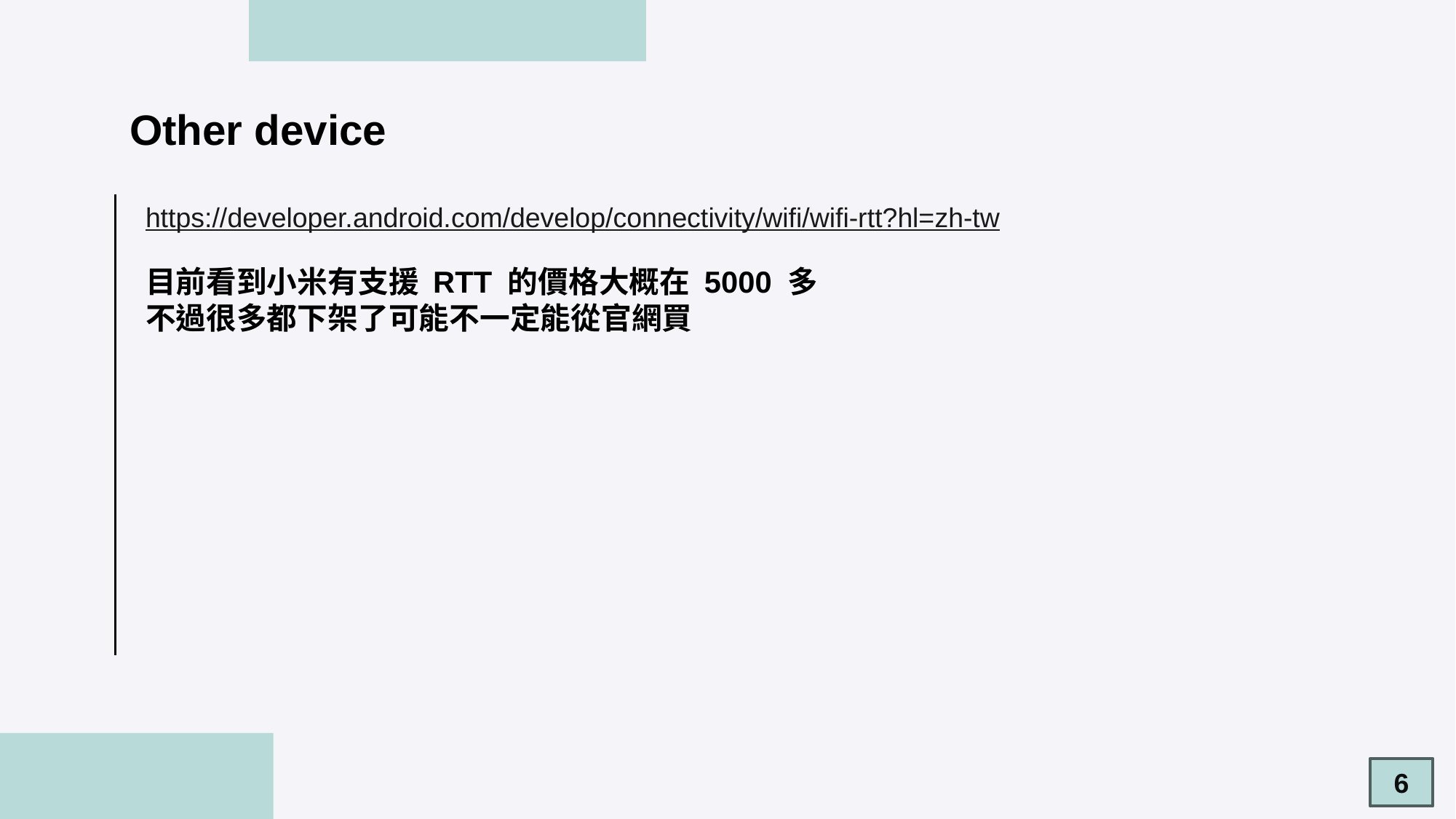

# Other device
https://developer.android.com/develop/connectivity/wifi/wifi-rtt?hl=zh-tw

目前看到小米有支援 RTT 的價格大概在 5000 多
不過很多都下架了可能不一定能從官網買

6